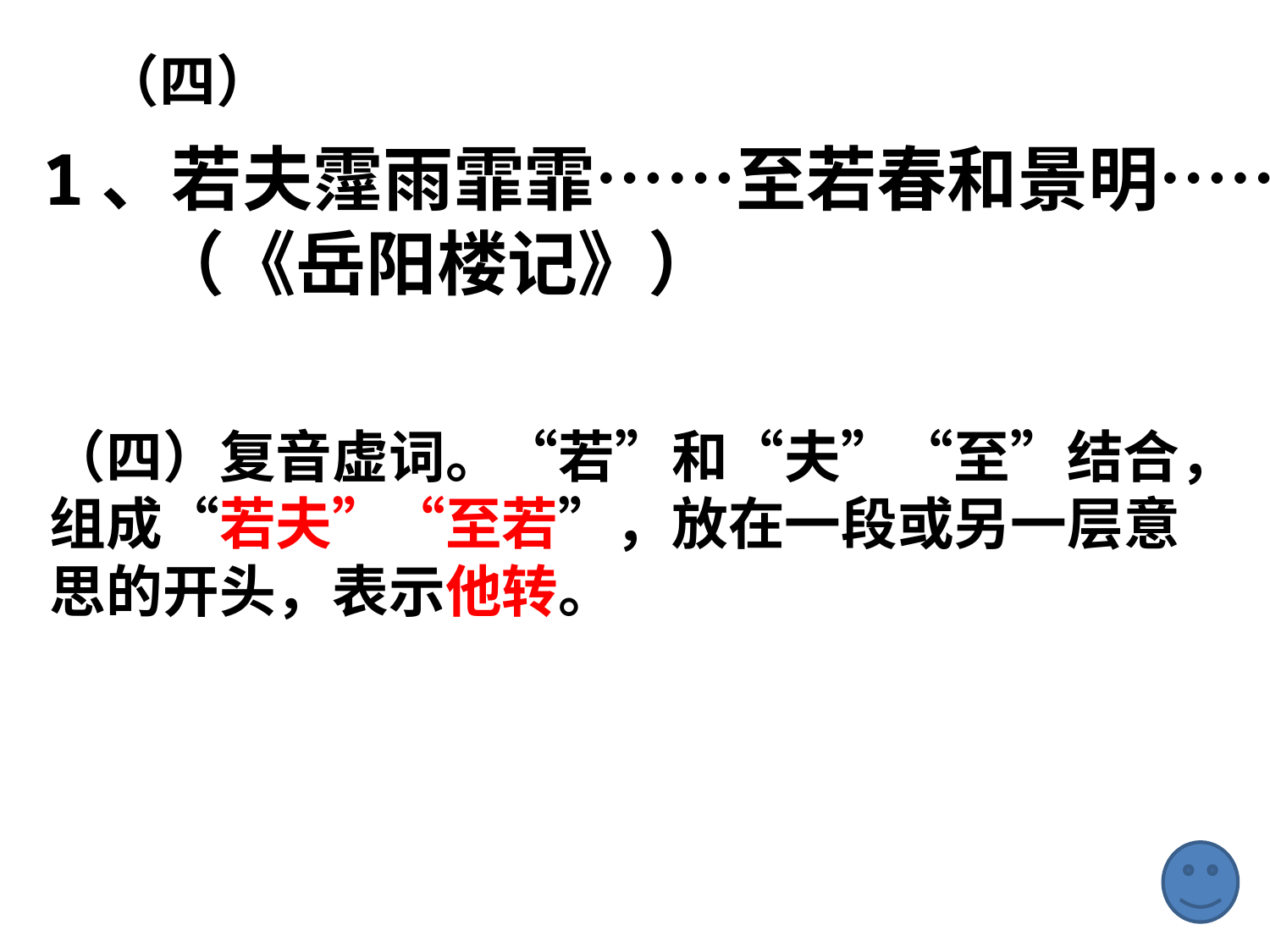

（四）
1、若夫霪雨霏霏……至若春和景明……        （《岳阳楼记》）
（四）复音虚词。“若”和“夫”“至”结合，
组成“若夫”“至若”，放在一段或另一层意
思的开头，表示他转。